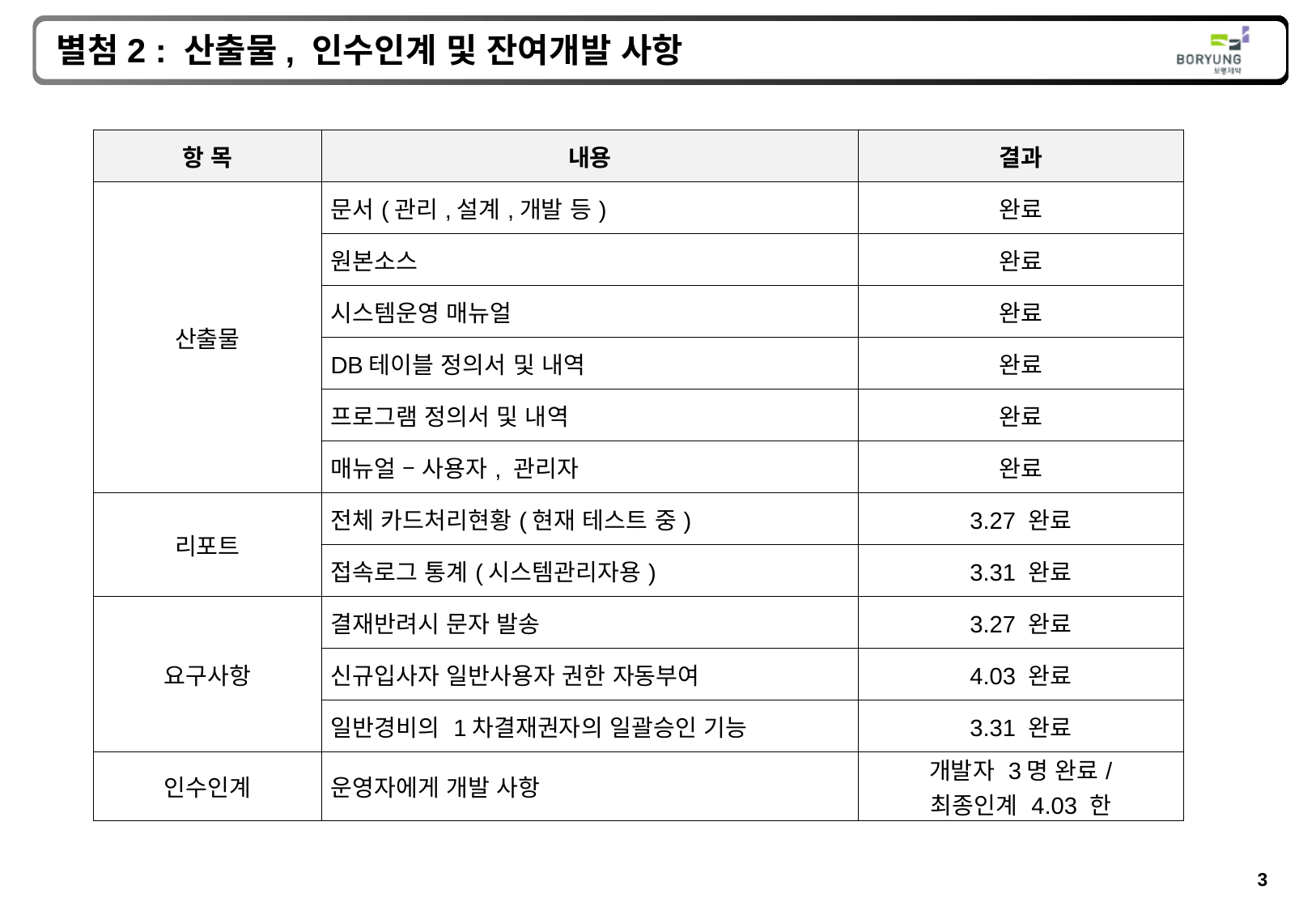

# 별첨2 : 산출물, 인수인계 및 잔여개발 사항
| 항 목 | 내용 | 결과 |
| --- | --- | --- |
| 산출물 | 문서(관리,설계,개발 등) | 완료 |
|  | 원본소스 | 완료 |
|  | 시스템운영 매뉴얼 | 완료 |
|  | DB테이블 정의서 및 내역 | 완료 |
|  | 프로그램 정의서 및 내역 | 완료 |
|  | 매뉴얼 – 사용자, 관리자 | 완료 |
| 리포트 | 전체 카드처리현황(현재 테스트 중) | 3.27 완료 |
|  | 접속로그 통계(시스템관리자용) | 3.31 완료 |
| 요구사항 | 결재반려시 문자 발송 | 3.27 완료 |
|  | 신규입사자 일반사용자 권한 자동부여 | 4.03 완료 |
|  | 일반경비의 1차결재권자의 일괄승인 기능 | 3.31 완료 |
| 인수인계 | 운영자에게 개발 사항 | 개발자 3명 완료/ 최종인계 4.03 한 |
3